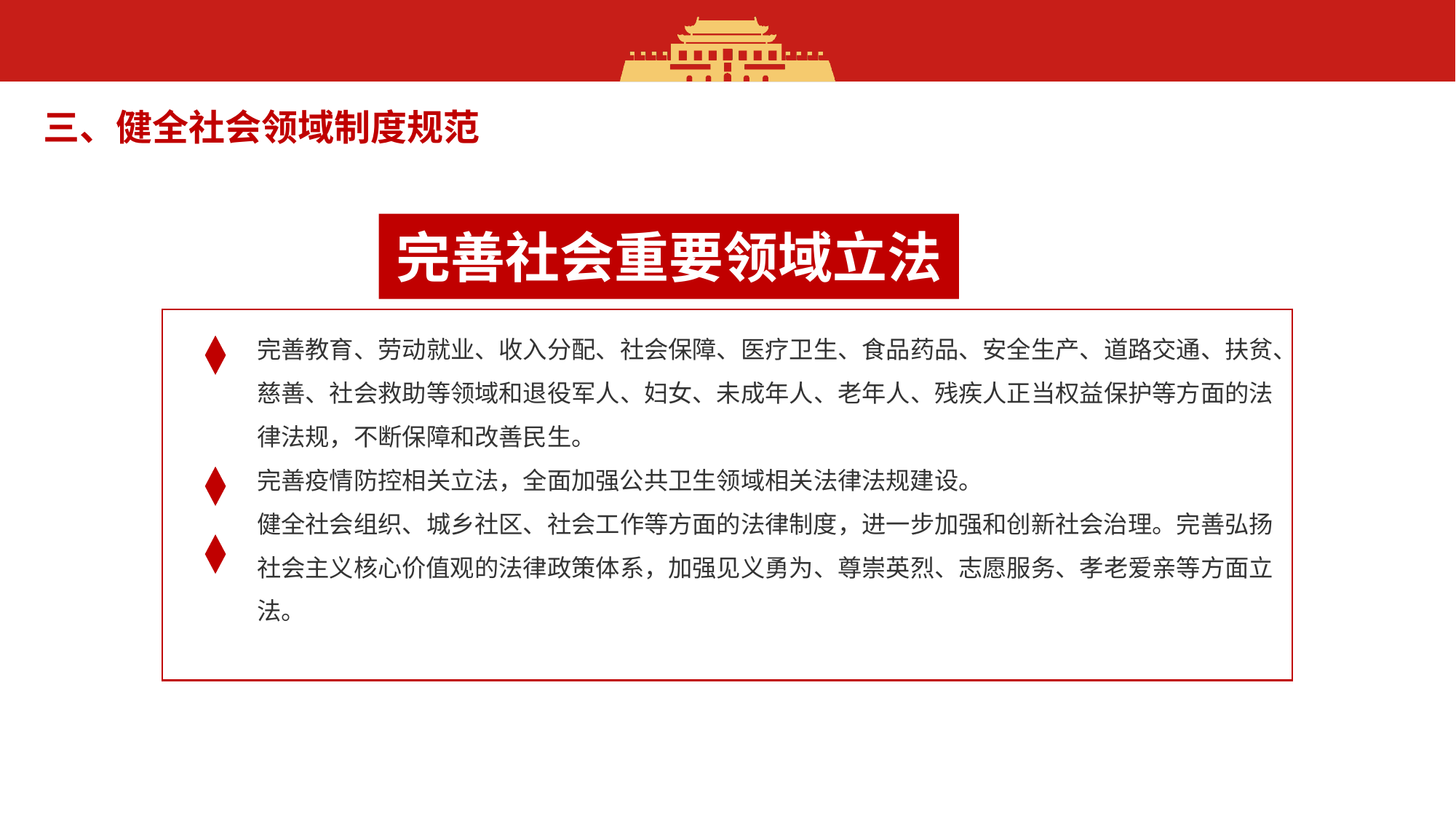

完善社会重要领域立法

完善教育、劳动就业、收入分配、社会保障、医疗卫生、食品药品、安全生产、道路交通、扶贫、慈善、社会救助等领域和退役军人、妇女、未成年人、老年人、残疾人正当权益保护等方面的法律法规，不断保障和改善民生。
完善疫情防控相关立法，全面加强公共卫生领域相关法律法规建设。
健全社会组织、城乡社区、社会工作等方面的法律制度，进一步加强和创新社会治理。完善弘扬社会主义核心价值观的法律政策体系，加强见义勇为、尊崇英烈、志愿服务、孝老爱亲等方面立法。